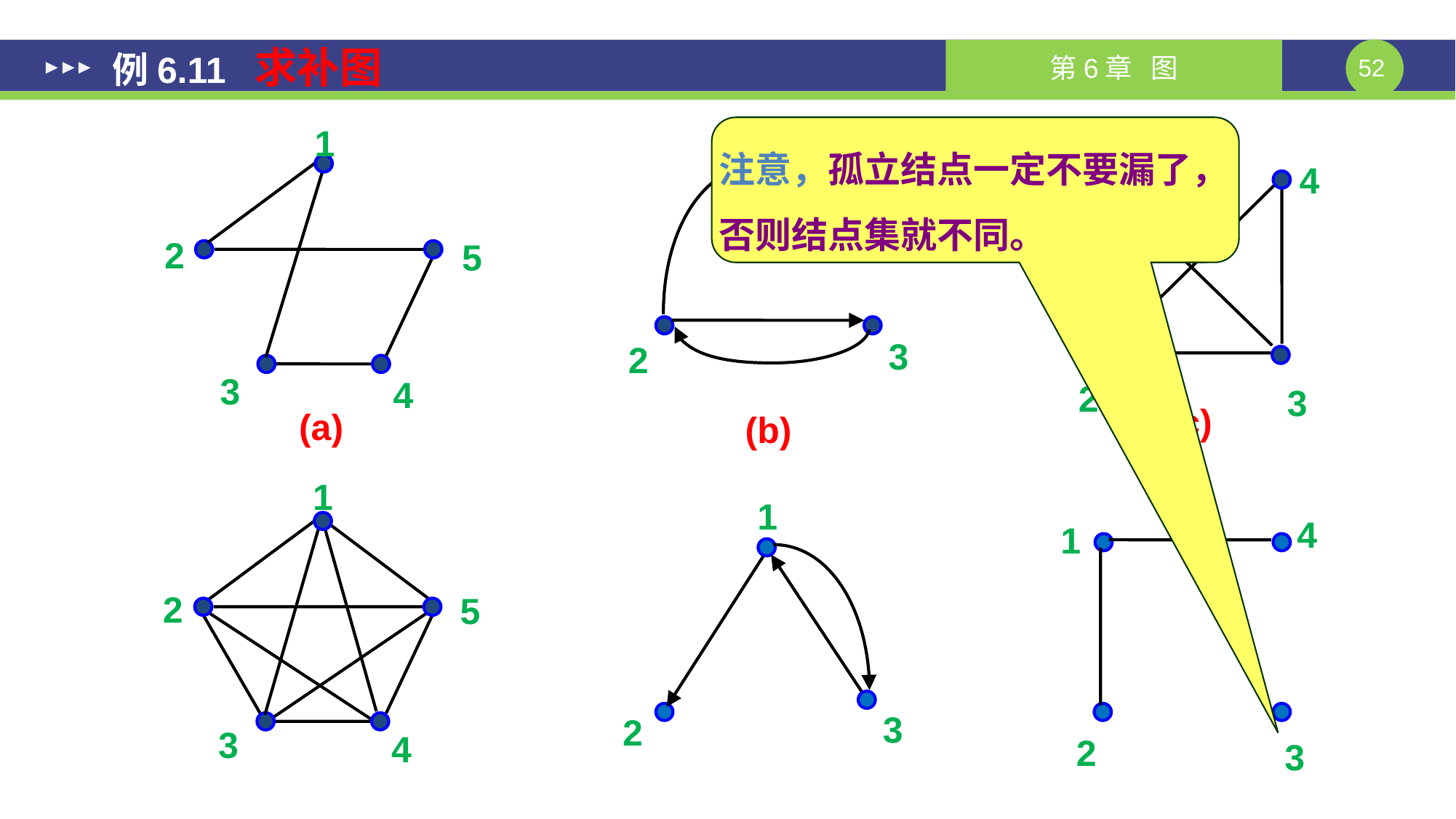

例6.11  求补图
1

2
5

3
4

(a)
1

3
2

(b)
注意，孤立结点一定不要漏了，否则结点集就不同。
4
1

2
3
(c)
1
1

3
2

4
1

2
3

2
5

3
4